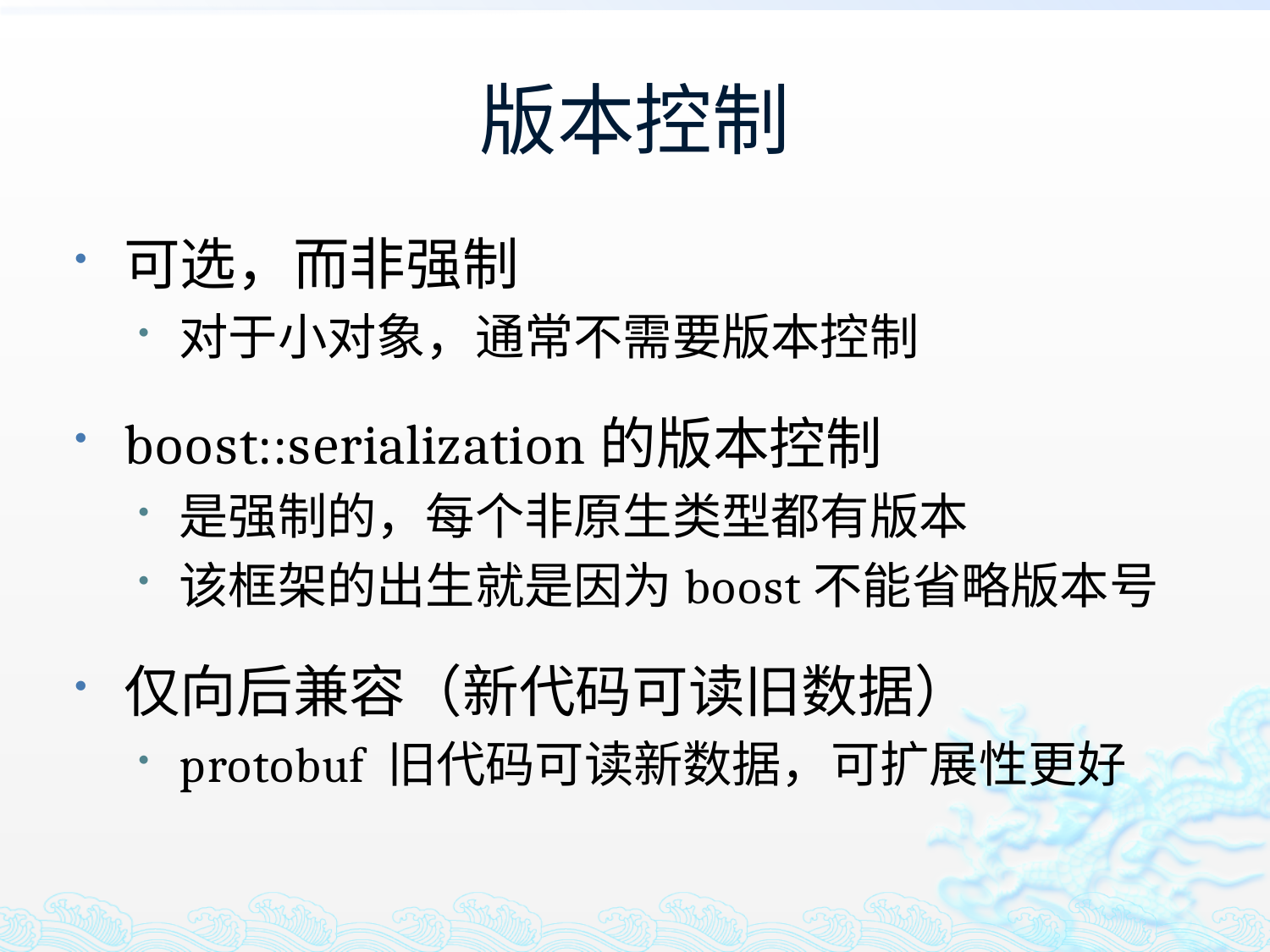

# 版本控制
可选，而非强制
对于小对象，通常不需要版本控制
boost::serialization的版本控制
是强制的，每个非原生类型都有版本
该框架的出生就是因为boost不能省略版本号
仅向后兼容（新代码可读旧数据）
protobuf 旧代码可读新数据，可扩展性更好